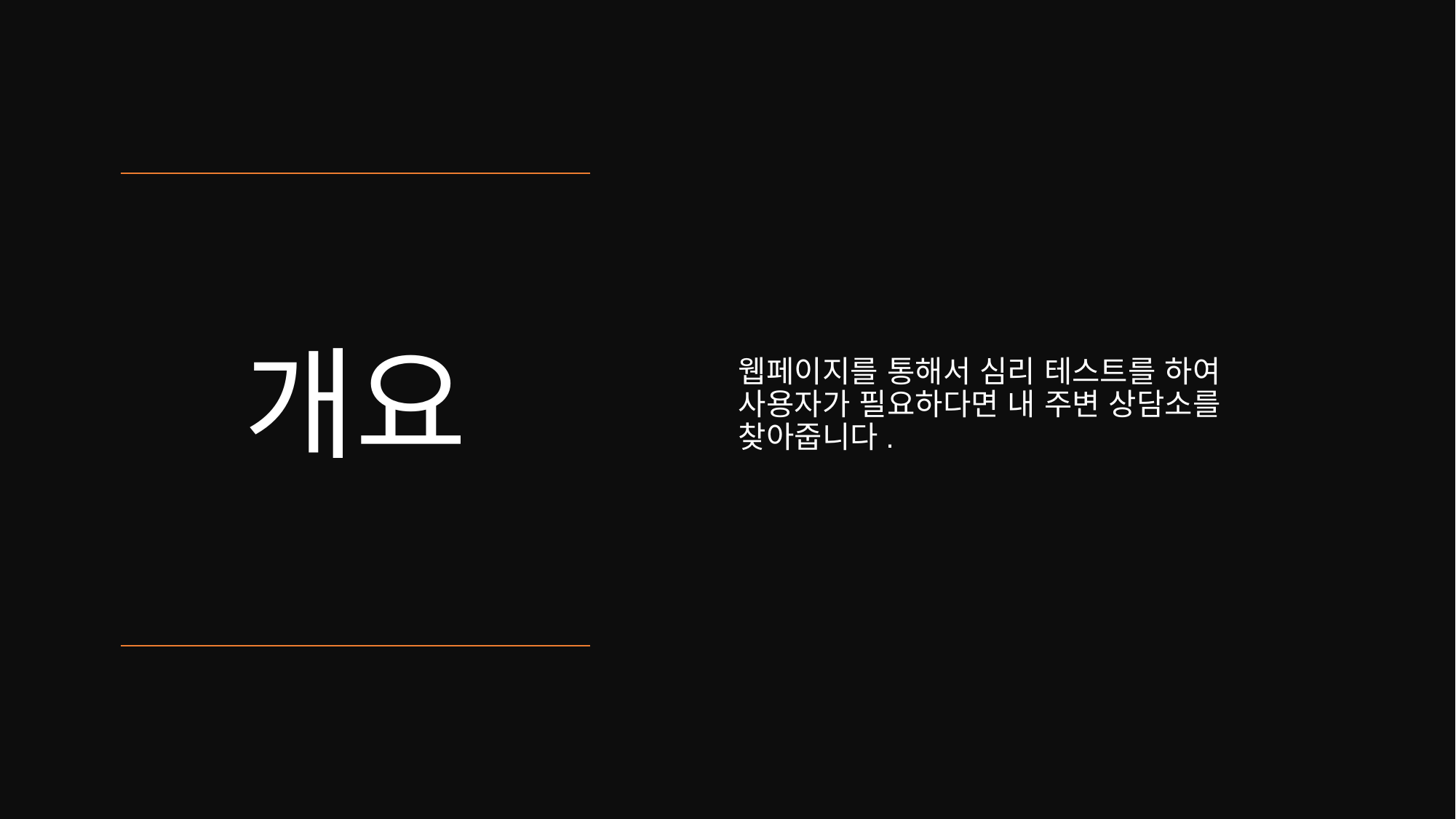

웹페이지를 통해서 심리 테스트를 하여 사용자가 필요하다면 내 주변 상담소를 찾아줍니다.
# 개요